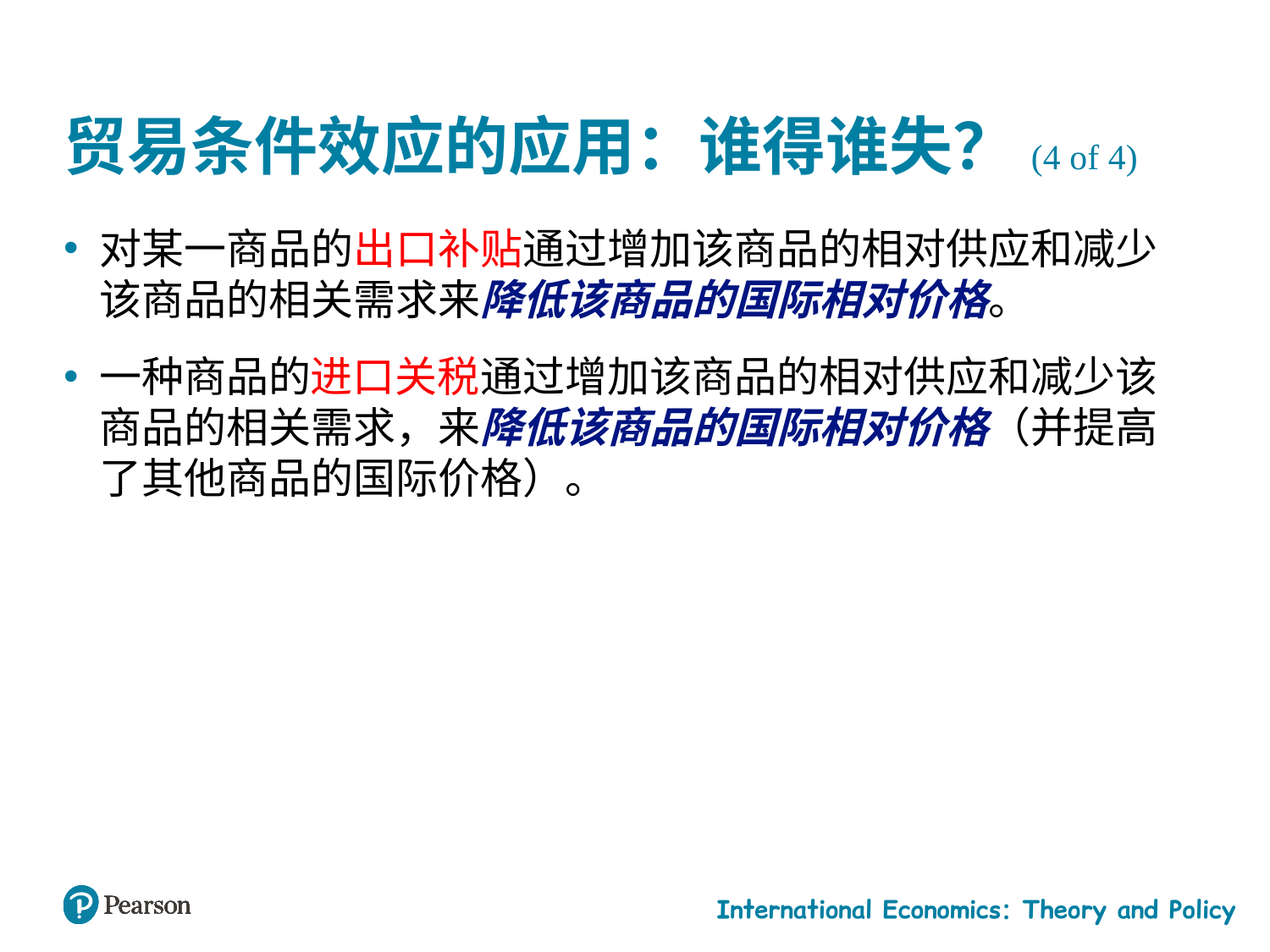

# 贸易条件效应的应用：谁得谁失？(4 of 4)
对某一商品的出口补贴通过增加该商品的相对供应和减少该商品的相关需求来降低该商品的国际相对价格。
一种商品的进口关税通过增加该商品的相对供应和减少该商品的相关需求，来降低该商品的国际相对价格（并提高了其他商品的国际价格）。